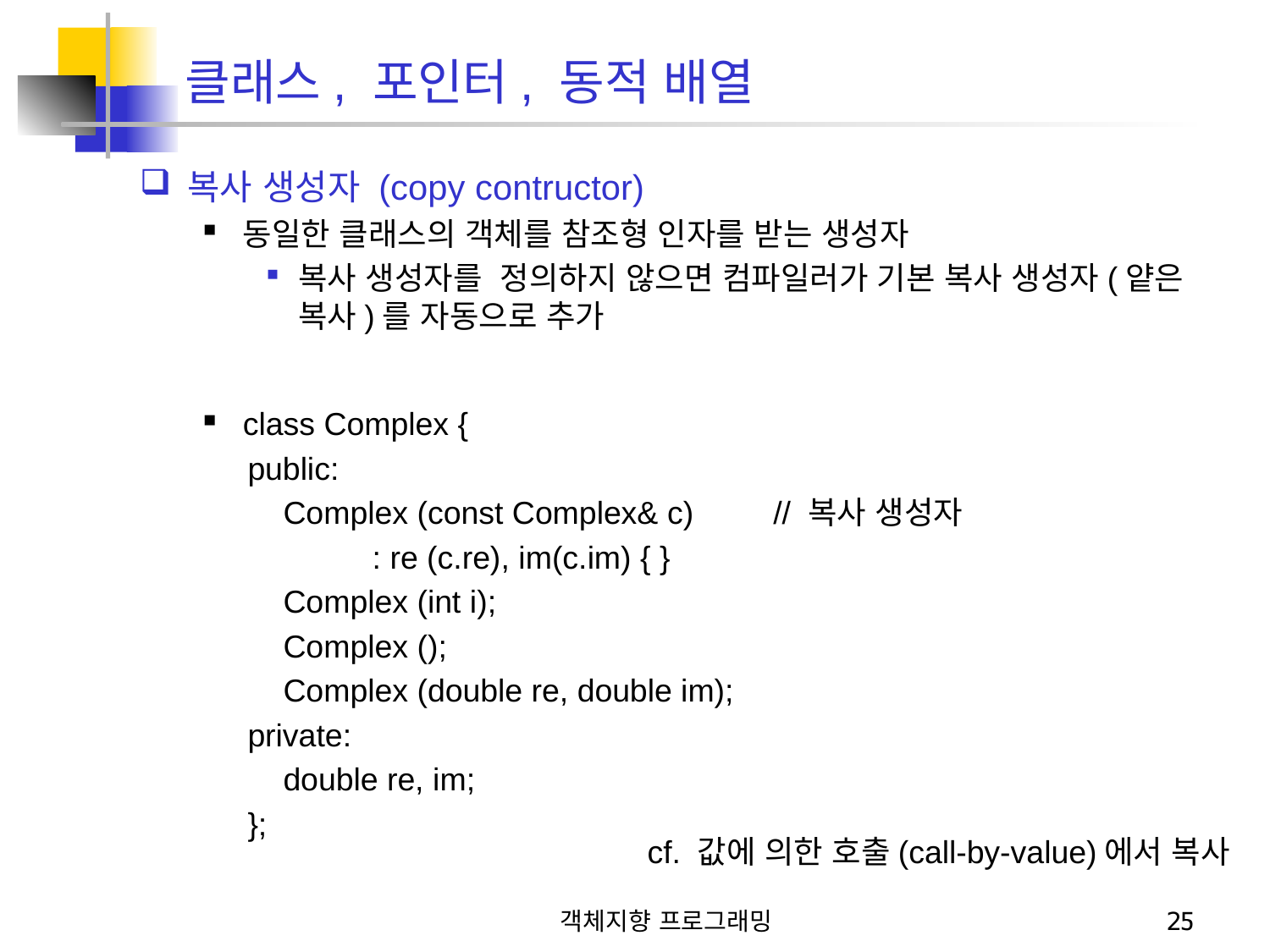

클래스, 포인터, 동적 배열
복사 생성자 (copy contructor)
동일한 클래스의 객체를 참조형 인자를 받는 생성자
복사 생성자를  정의하지 않으면 컴파일러가 기본 복사 생성자(얕은 복사)를 자동으로 추가

class Complex {
     public:
         Complex (const Complex& c)         // 복사 생성자
                   : re (c.re), im(c.im) { }
         Complex (int i);
         Complex ();
         Complex (double re, double im);
     private:
         double re, im;
     };
cf. 값에 의한 호출(call-by-value)에서 복사
객체지향 프로그래밍
25